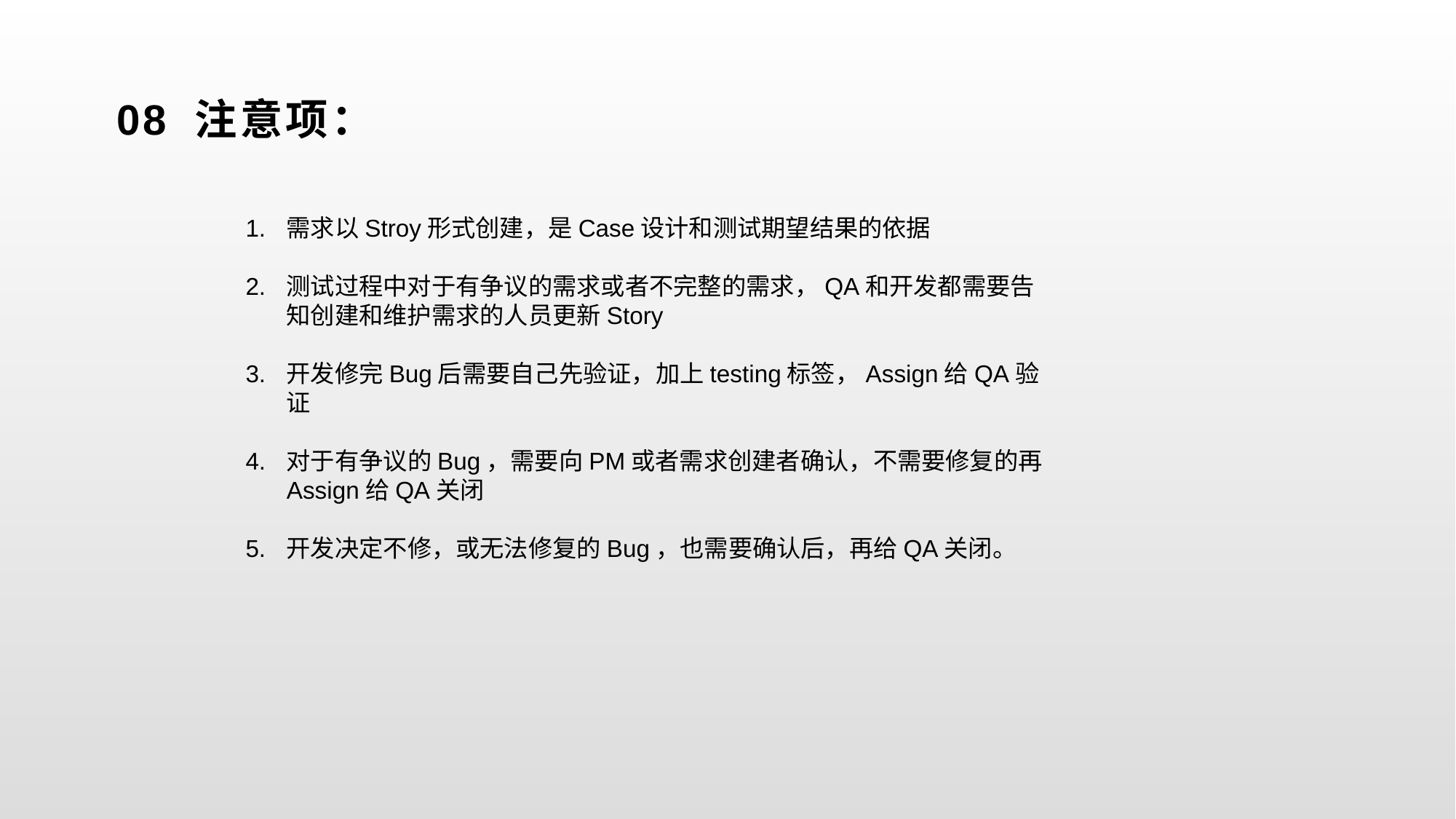

# 08 注意项：
需求以Stroy形式创建，是Case设计和测试期望结果的依据

测试过程中对于有争议的需求或者不完整的需求，QA和开发都需要告知创建和维护需求的人员更新Story

开发修完Bug后需要自己先验证，加上testing标签，Assign给QA验证

对于有争议的Bug，需要向PM或者需求创建者确认，不需要修复的再Assign给QA关闭

开发决定不修，或无法修复的Bug，也需要确认后，再给QA关闭。
25